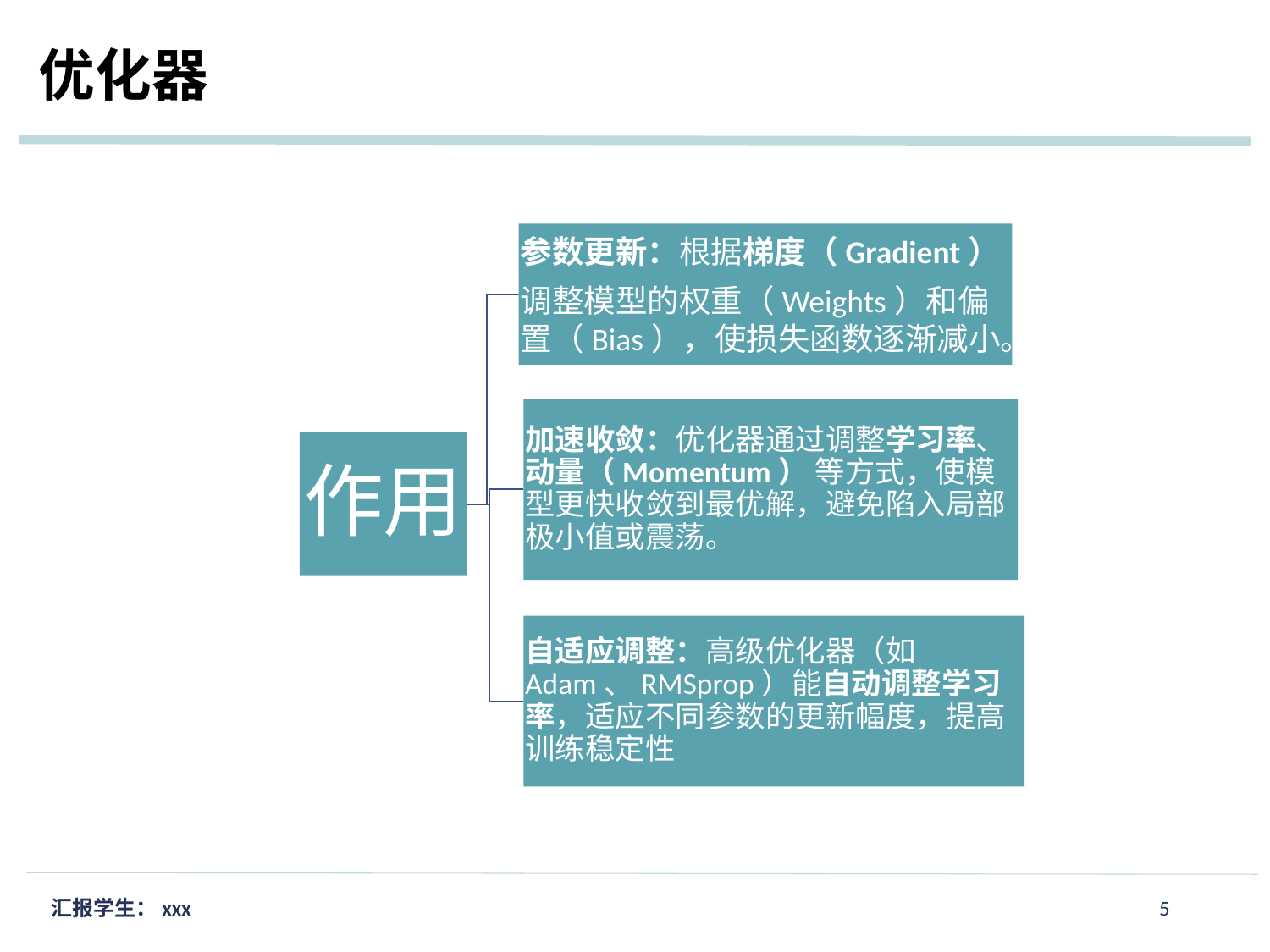

优化器

作用
参数更新：根据梯度（Gradient）
调整模型的权重（Weights）和偏置（Bias），使损失函数逐渐减小。
加速收敛：优化器通过调整学习率、动量（Momentum） 等方式，使模型更快收敛到最优解，避免陷入局部极小值或震荡。
自适应调整：高级优化器（如Adam、RMSprop）能自动调整学习率，适应不同参数的更新幅度，提高训练稳定性
汇报学生：xxx
5